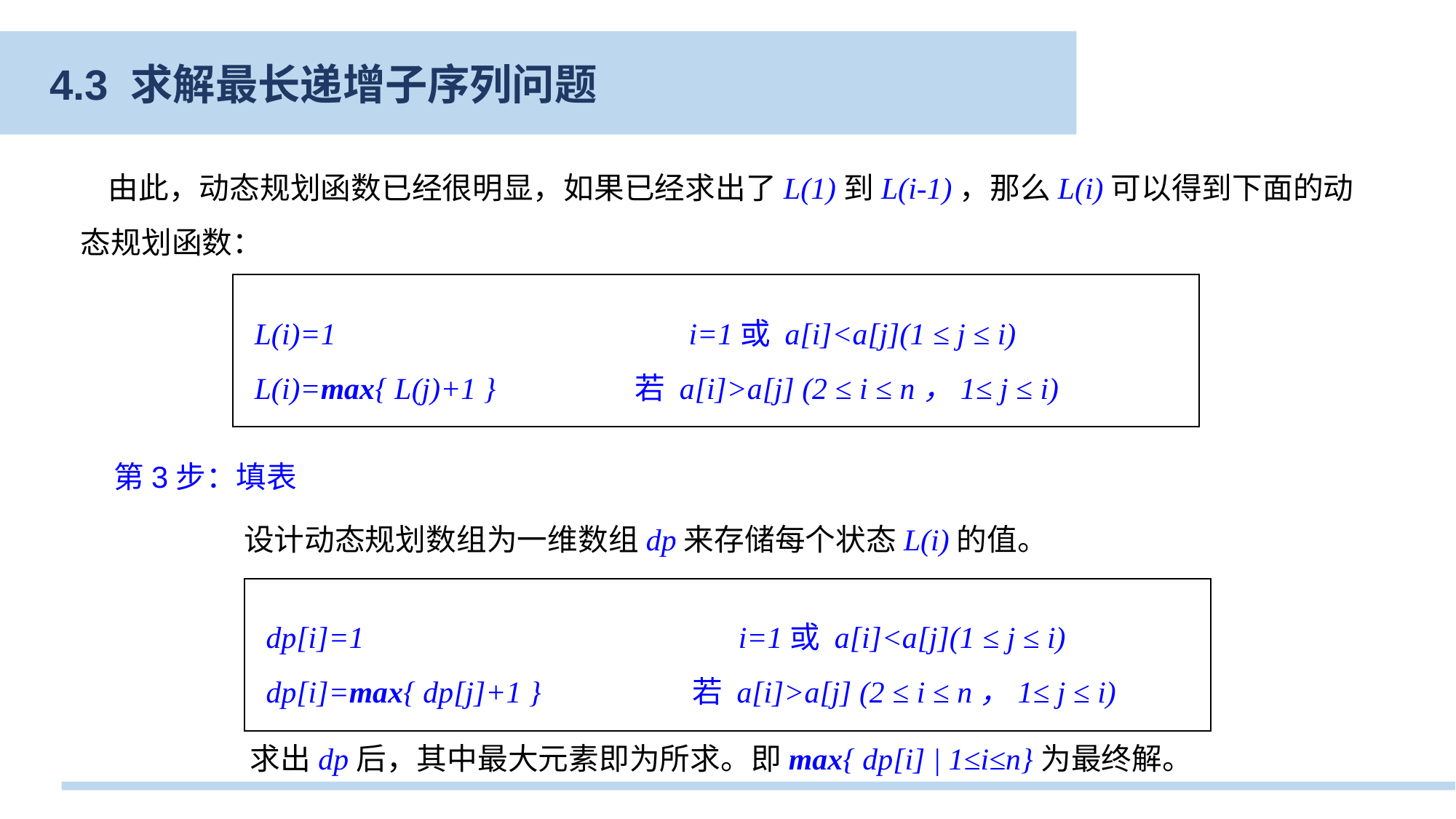

4.3 求解最长递增子序列问题
   由此，动态规划函数已经很明显，如果已经求出了L(1)到L(i-1)，那么L(i)可以得到下面的动态规划函数：
L(i)=1			              i=1或 a[i]<a[j](1 ≤ j ≤ i)
L(i)=max{ L(j)+1 }	      若 a[i]>a[j] (2 ≤ i ≤ n，1≤ j ≤ i)
第3步：填表
设计动态规划数组为一维数组dp来存储每个状态L(i)的值。
dp[i]=1			                   i=1或 a[i]<a[j](1 ≤ j ≤ i)
dp[i]=max{ dp[j]+1 }	            若 a[i]>a[j] (2 ≤ i ≤ n，1≤ j ≤ i)
求出dp后，其中最大元素即为所求。即max{ dp[i] | 1≤i≤n}为最终解。